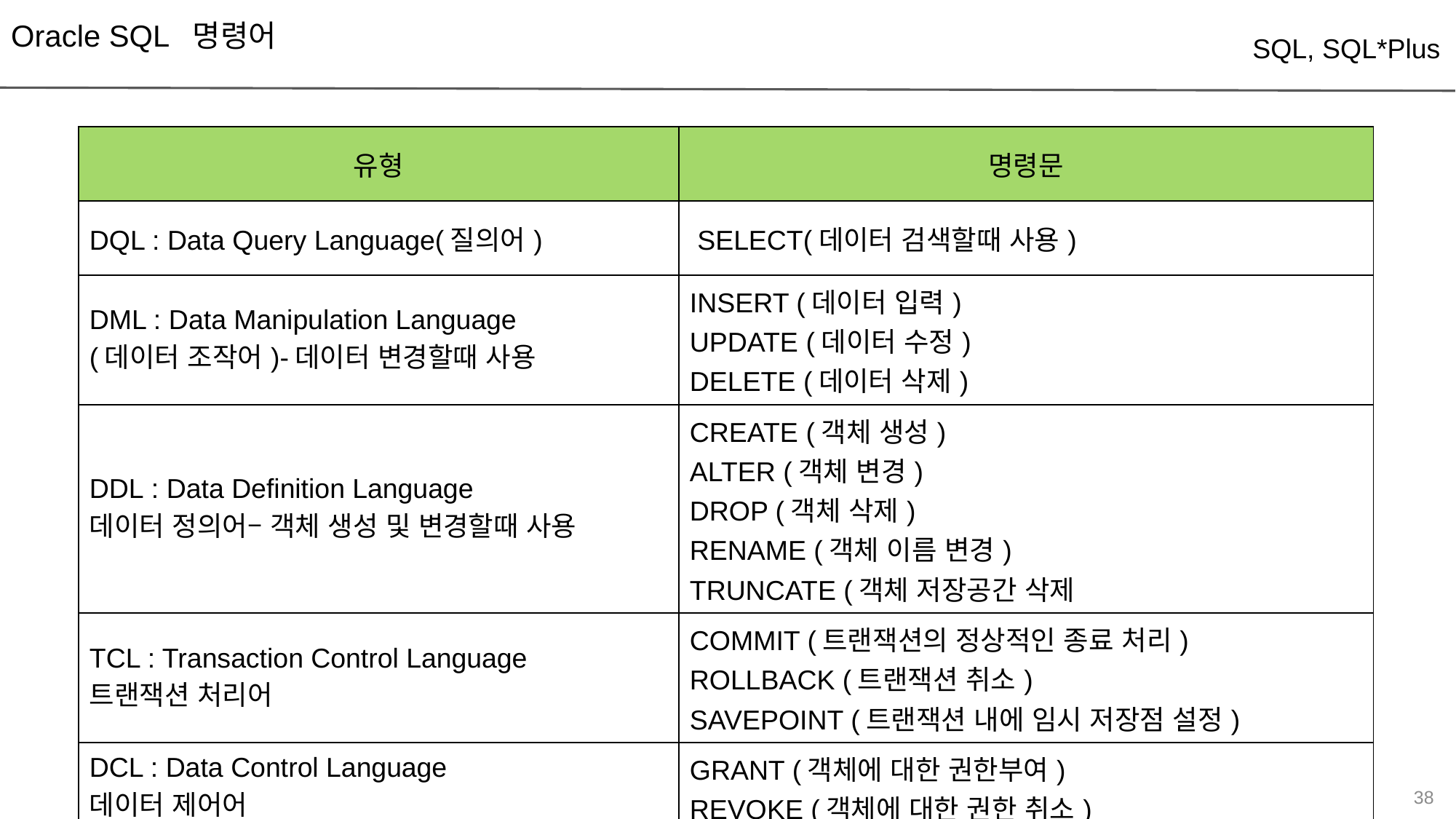

Oracle SQL  명령어
SQL, SQL*Plus

| 유형 | 명령문 |
| --- | --- |
| DQL : Data Query Language(질의어) | SELECT(데이터 검색할때 사용) |
| DML : Data Manipulation Language (데이터 조작어)-데이터 변경할때 사용 | INSERT (데이터 입력) UPDATE (데이터 수정) DELETE (데이터 삭제) |
| DDL : Data Definition Language 데이터 정의어– 객체 생성 및 변경할때 사용 | CREATE (객체 생성) ALTER (객체 변경) DROP (객체 삭제) RENAME (객체 이름 변경) TRUNCATE (객체 저장공간 삭제 |
| TCL : Transaction Control Language 트랜잭션 처리어 | COMMIT (트랜잭션의 정상적인 종료 처리) ROLLBACK (트랜잭션 취소) SAVEPOINT (트랜잭션 내에 임시 저장점 설정) |
| DCL : Data Control Language 데이터 제어어 | GRANT (객체에 대한 권한부여) REVOKE (객체에 대한 권한 취소) |

38